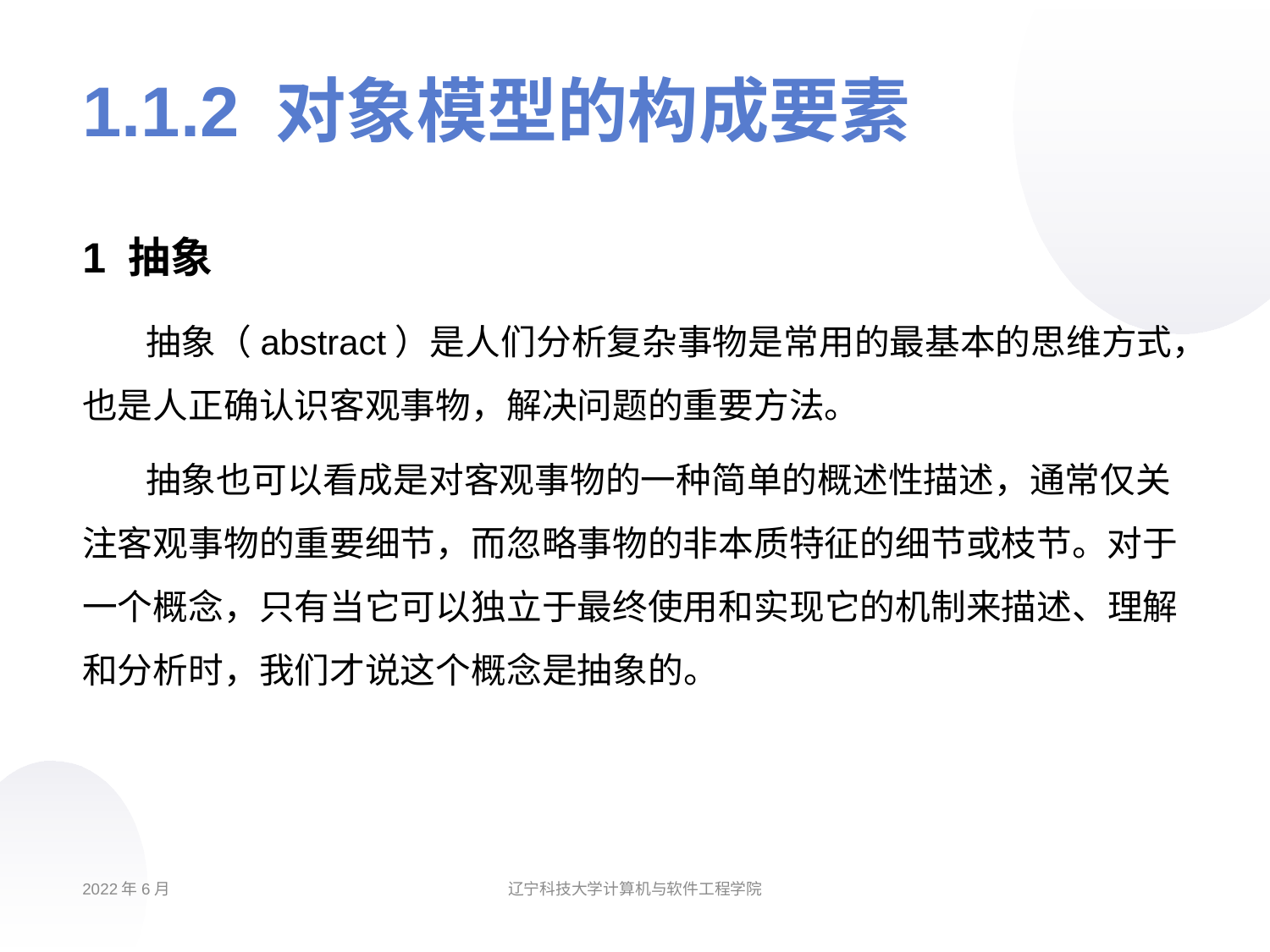

# 1.1.2 对象模型的构成要素
1 抽象
抽象（abstract）是人们分析复杂事物是常用的最基本的思维方式，也是人正确认识客观事物，解决问题的重要方法。
抽象也可以看成是对客观事物的一种简单的概述性描述，通常仅关注客观事物的重要细节，而忽略事物的非本质特征的细节或枝节。对于一个概念，只有当它可以独立于最终使用和实现它的机制来描述、理解和分析时，我们才说这个概念是抽象的。

2022年6月
辽宁科技大学计算机与软件工程学院
27